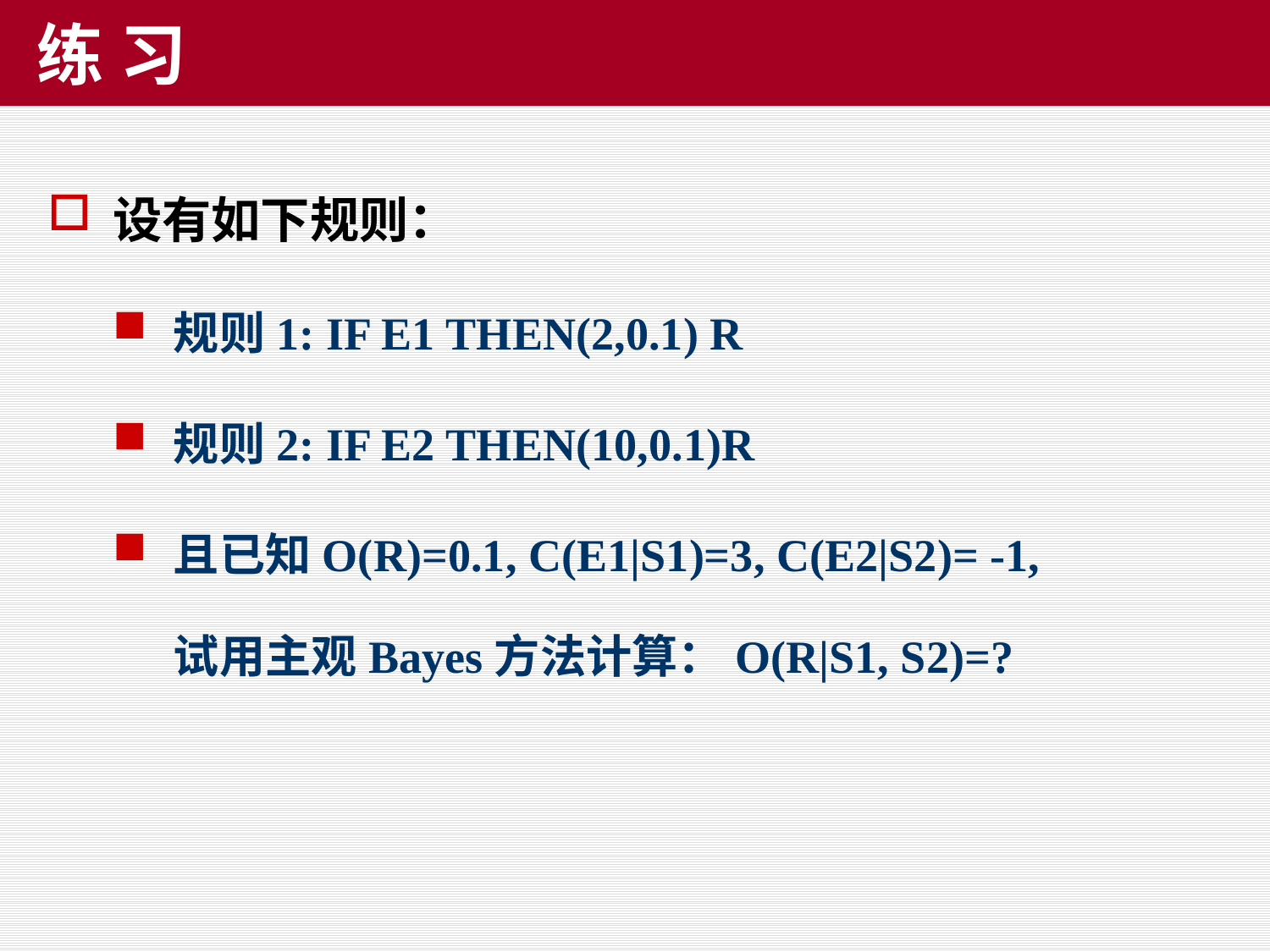

# 练 习
设有如下规则：
规则1: IF E1 THEN(2,0.1) R
规则2: IF E2 THEN(10,0.1)R
且已知O(R)=0.1, C(E1|S1)=3, C(E2|S2)= -1,试用主观Bayes方法计算：O(R|S1, S2)=?